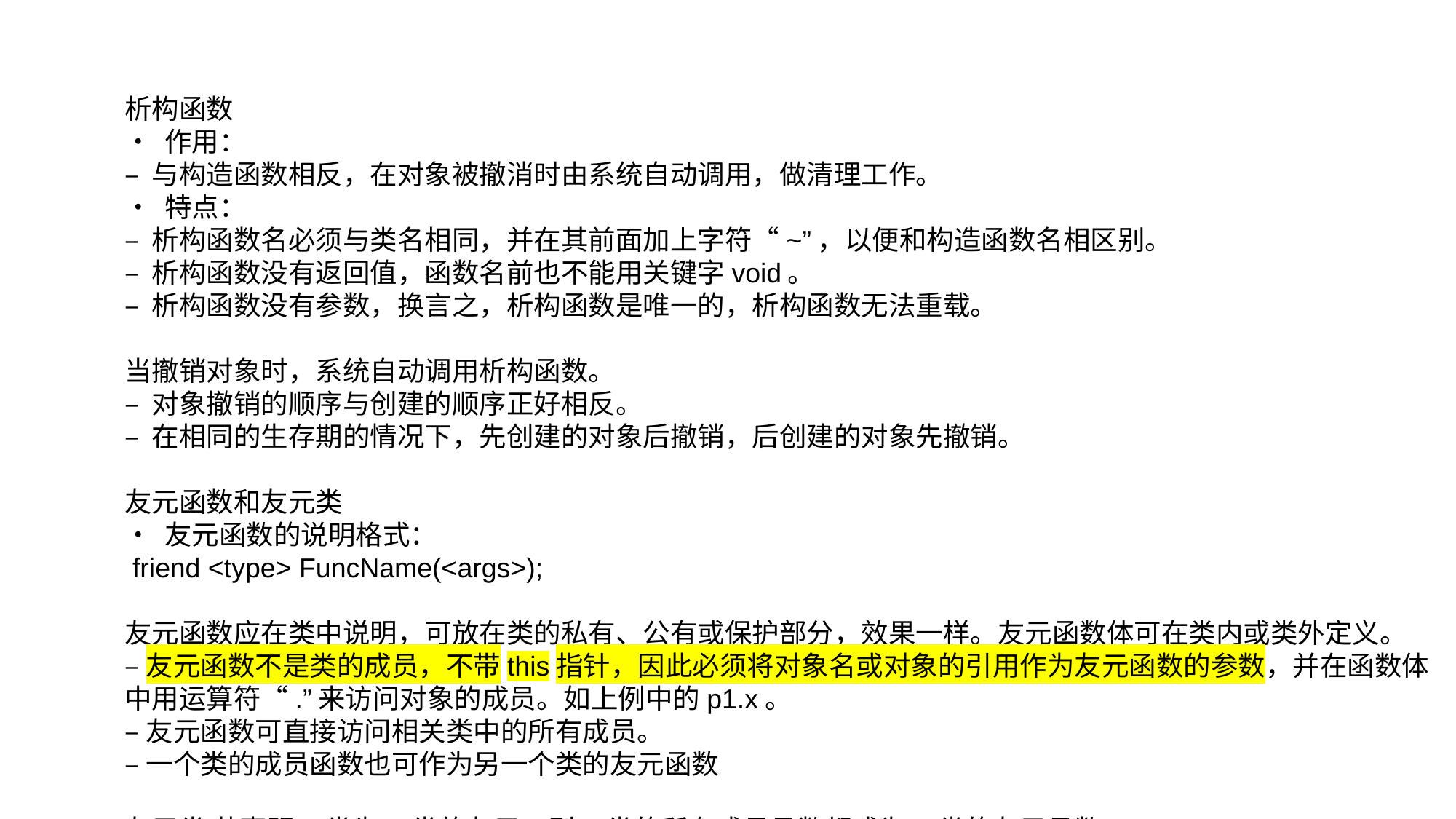

析构函数
• 作用：
– 与构造函数相反，在对象被撤消时由系统自动调用，做清理工作。
• 特点：
– 析构函数名必须与类名相同，并在其前面加上字符“~”，以便和构造函数名相区别。
– 析构函数没有返回值，函数名前也不能用关键字void。
– 析构函数没有参数，换言之，析构函数是唯一的，析构函数无法重载。

当撤销对象时，系统自动调用析构函数。
– 对象撤销的顺序与创建的顺序正好相反。
– 在相同的生存期的情况下，先创建的对象后撤销，后创建的对象先撤销。

友元函数和友元类
• 友元函数的说明格式：
 friend <type> FuncName(<args>);

友元函数应在类中说明，可放在类的私有、公有或保护部分，效果一样。友元函数体可在类内或类外定义。
–友元函数不是类的成员，不带this指针，因此必须将对象名或对象的引用作为友元函数的参数，并在函数体中用运算符“.”来访问对象的成员。如上例中的p1.x。
–友元函数可直接访问相关类中的所有成员。
–一个类的成员函数也可作为另一个类的友元函数

友元类 若声明A类为B类的友元，则A类的所有成员函数都成为B类的友元函数。
友元关系没有传递性。
友元关系不具有交换性
友元关系没有继承性。